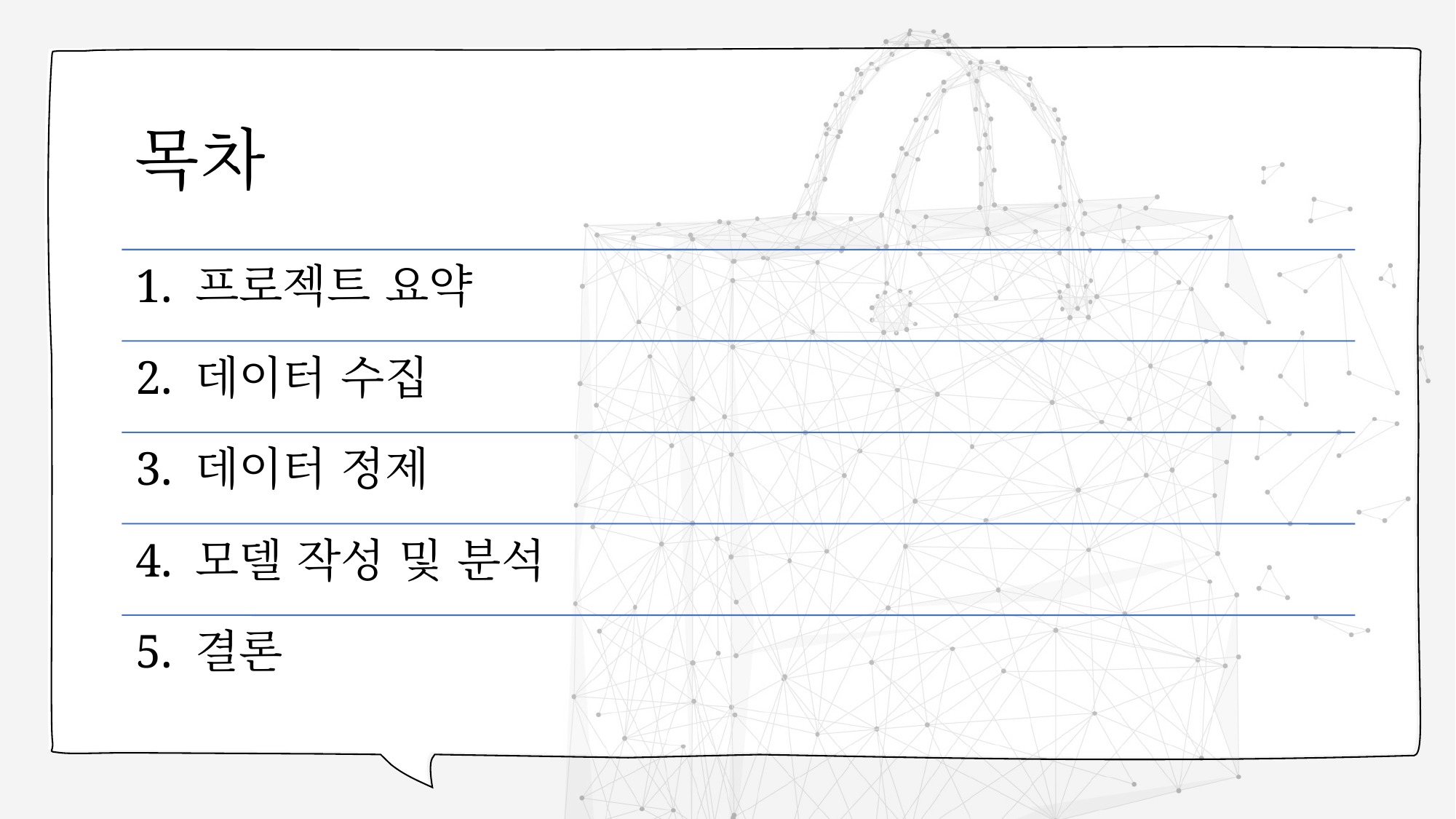

# 목차
1. 프로젝트 요약
2. 데이터 수집
3. 데이터 정제
4. 모델 작성 및 분석
5. 결론